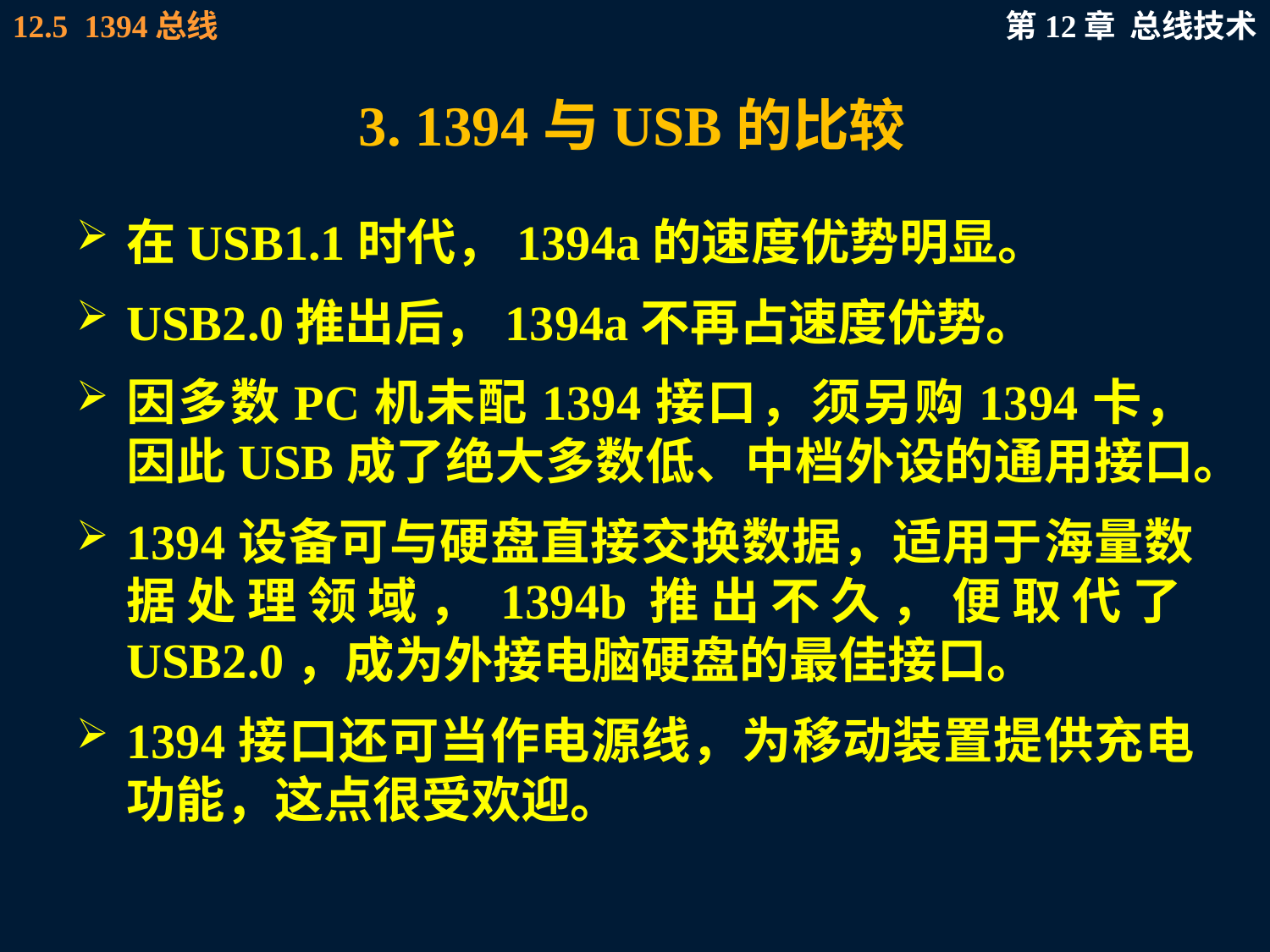

# 3. 1394与USB的比较
在USB1.1时代，1394a的速度优势明显。
USB2.0推出后，1394a不再占速度优势。
因多数PC机未配1394接口，须另购1394卡，因此USB成了绝大多数低、中档外设的通用接口。
1394设备可与硬盘直接交换数据，适用于海量数据处理领域，1394b推出不久，便取代了USB2.0，成为外接电脑硬盘的最佳接口。
1394接口还可当作电源线，为移动装置提供充电功能，这点很受欢迎。